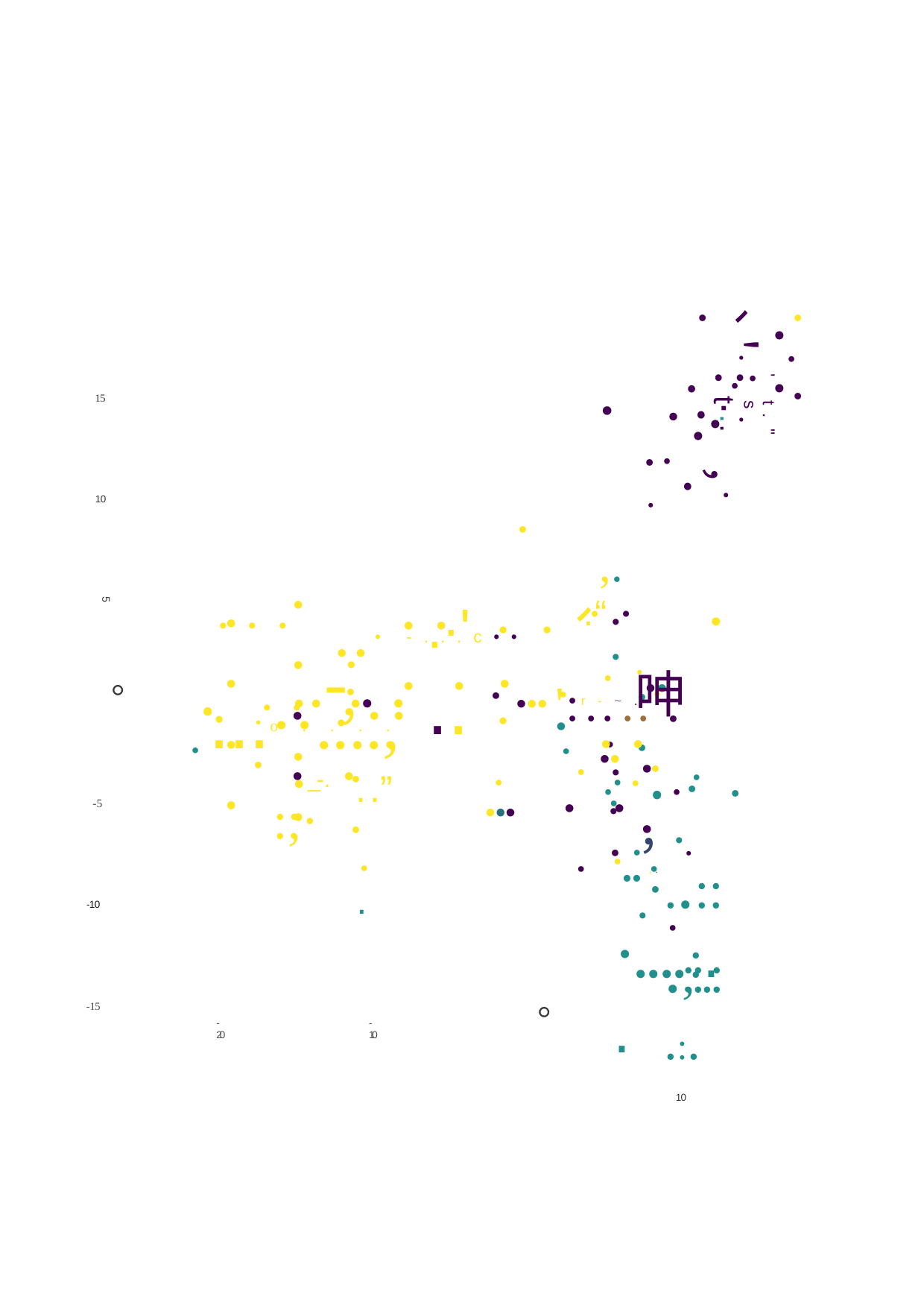

．．．、．．．．
．．＇：．，
．
． ．．．
'
15
t···
t . " s
．．
．．
,.．.••．•
．
．
．
10
．．••．':r.-.~....
．．
．．．．
．．．．
.“
.·'	..
5
••．•
、
•••．•• ．
．
••••
•	-...c••
． ．
..-.._-.
..
．
．
．
．．
呻．．
••
．．
，．．．
...··....,
．
．
。
•••
．．．．．
．．
．．．．．．．．
．．
o....
．
．．
．．
..”．·
．
．．．．
:;·
．•• ．
•••
-5
，
•• ,-.
..::.;:.:.:.
．
-10
·....:..
10
-15
。
-20
-10